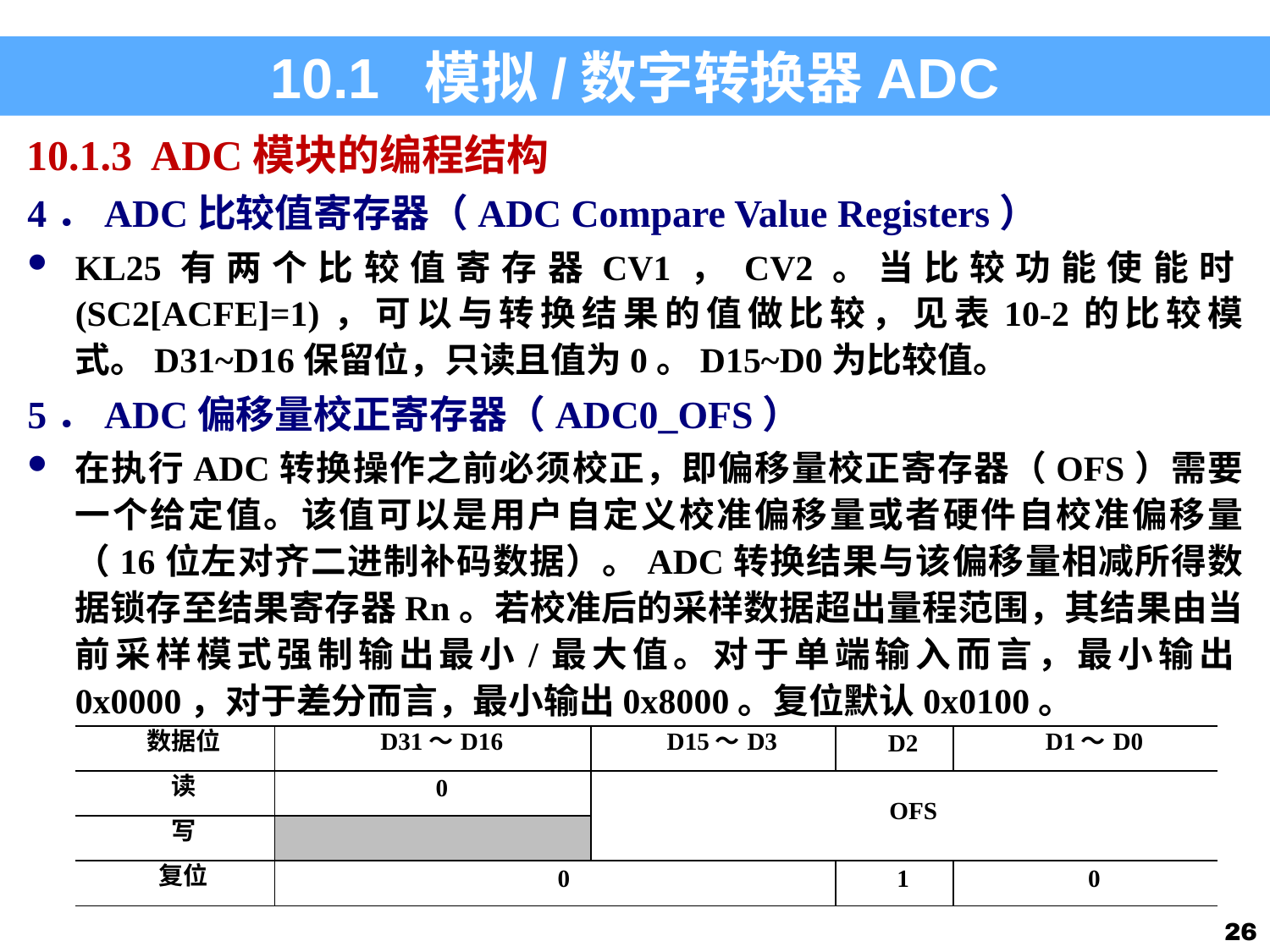

10.1  模拟/数字转换器ADC
10.1.3  ADC模块的编程结构
4．ADC比较值寄存器（ADC Compare Value Registers）
KL25有两个比较值寄存器CV1，CV2。当比较功能使能时(SC2[ACFE]=1)，可以与转换结果的值做比较，见表10-2的比较模式。D31~D16保留位，只读且值为0。D15~D0为比较值。
5．ADC偏移量校正寄存器（ADC0_OFS）
在执行ADC转换操作之前必须校正，即偏移量校正寄存器（OFS）需要一个给定值。该值可以是用户自定义校准偏移量或者硬件自校准偏移量（16位左对齐二进制补码数据）。ADC转换结果与该偏移量相减所得数据锁存至结果寄存器Rn。若校准后的采样数据超出量程范围，其结果由当前采样模式强制输出最小/最大值。对于单端输入而言，最小输出0x0000，对于差分而言，最小输出0x8000。复位默认0x0100。

| 数据位 | D31～D16 | D15～D3 | D2 | D1～D0 |
| --- | --- | --- | --- | --- |
| 读 | 0 | OFS |  |  |
| 写 |  |  |  |  |
| 复位 | 0 |  | 1 | 0 |
26